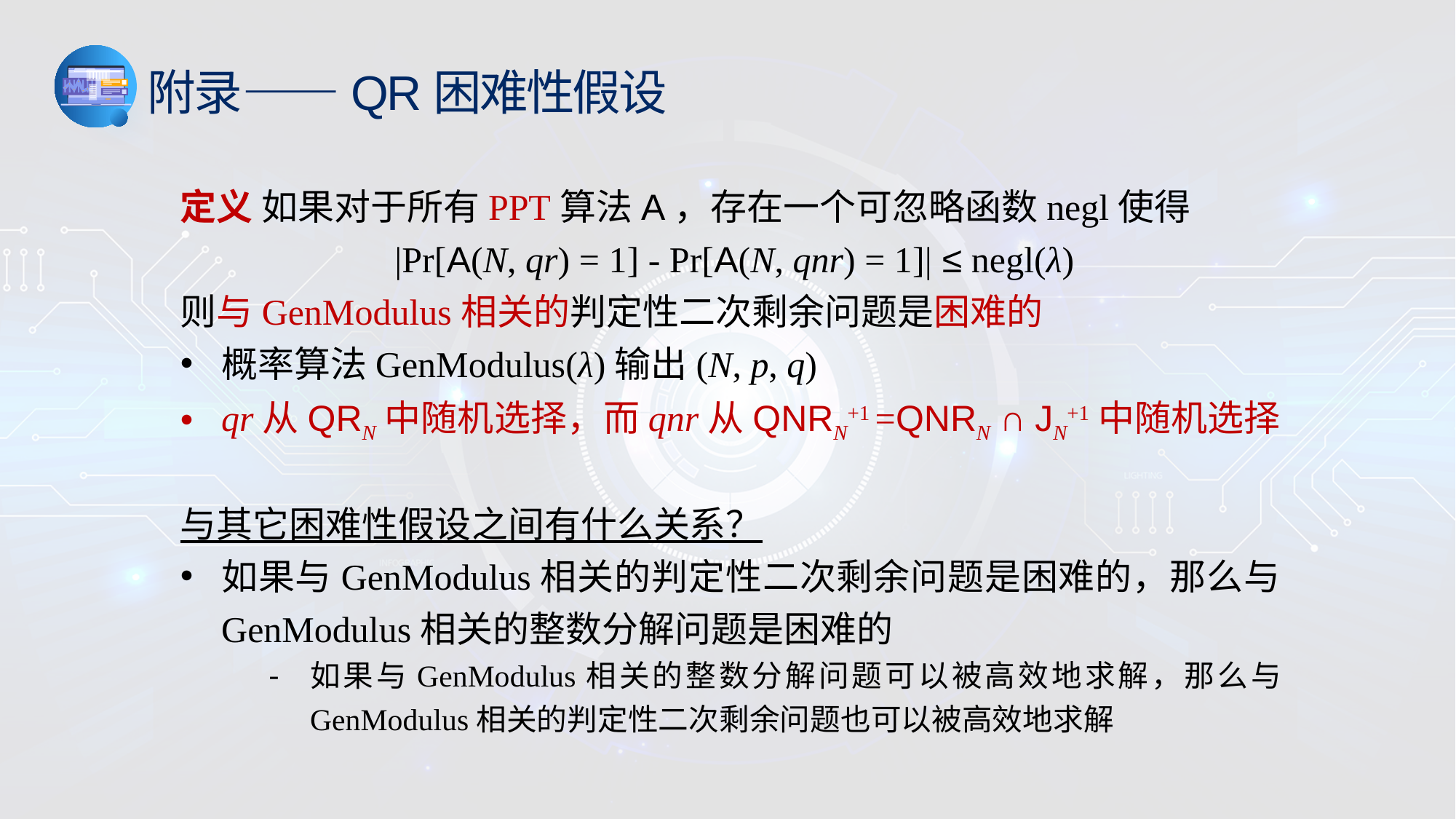

附录——QR困难性假设

定义 如果对于所有PPT算法A，存在一个可忽略函数negl使得
|Pr[A(N, qr) = 1] - Pr[A(N, qnr) = 1]| ≤ negl(λ)
则与GenModulus相关的判定性二次剩余问题是困难的
概率算法GenModulus(λ)输出(N, p, q)
qr从QRN中随机选择，而qnr从QNRN+1 =QNRN ∩ JN+1中随机选择
与其它困难性假设之间有什么关系？
如果与GenModulus相关的判定性二次剩余问题是困难的，那么与GenModulus相关的整数分解问题是困难的
如果与GenModulus相关的整数分解问题可以被高效地求解，那么与GenModulus相关的判定性二次剩余问题也可以被高效地求解